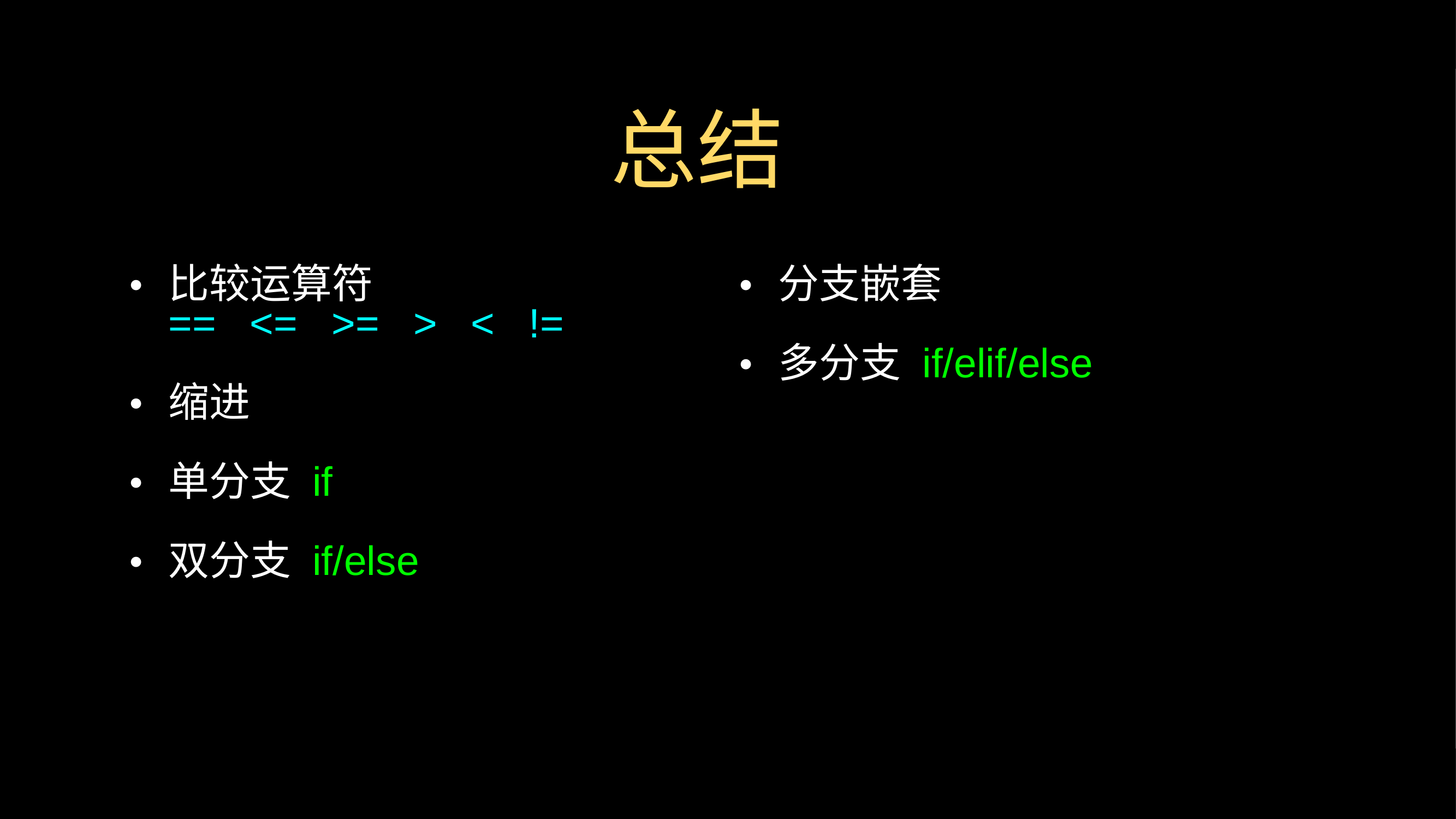

# 总结
比较运算符
==   <=   >=   >   <   !=
缩进
单分支 if
双分支 if/else
分支嵌套
多分支 if/elif/else